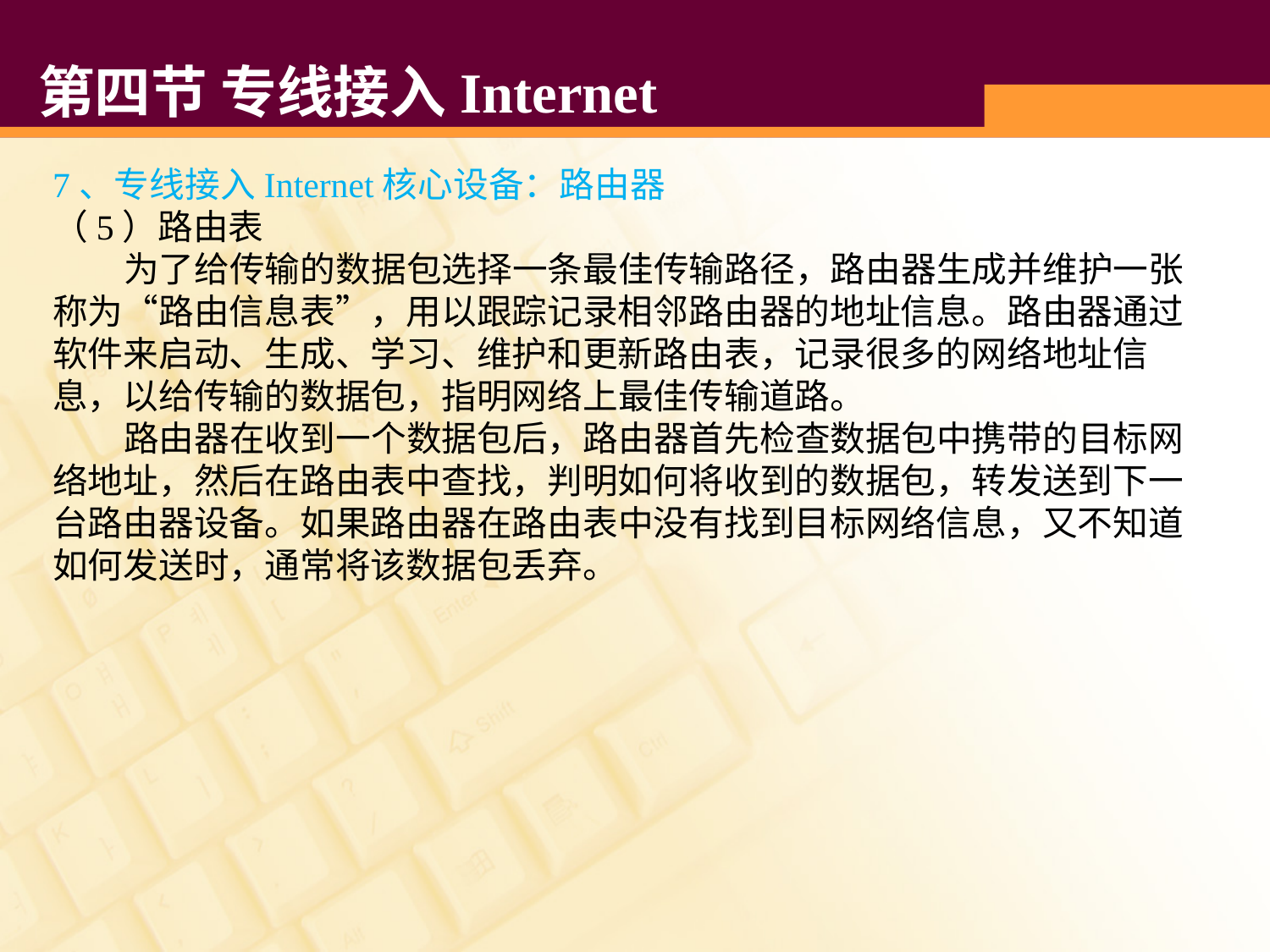

# 第四节 专线接入Internet
7、专线接入Internet核心设备：路由器
（5）路由表
        为了给传输的数据包选择一条最佳传输路径，路由器生成并维护一张称为“路由信息表”，用以跟踪记录相邻路由器的地址信息。路由器通过软件来启动、生成、学习、维护和更新路由表，记录很多的网络地址信息，以给传输的数据包，指明网络上最佳传输道路。
        路由器在收到一个数据包后，路由器首先检查数据包中携带的目标网络地址，然后在路由表中查找，判明如何将收到的数据包，转发送到下一台路由器设备。如果路由器在路由表中没有找到目标网络信息，又不知道如何发送时，通常将该数据包丢弃。